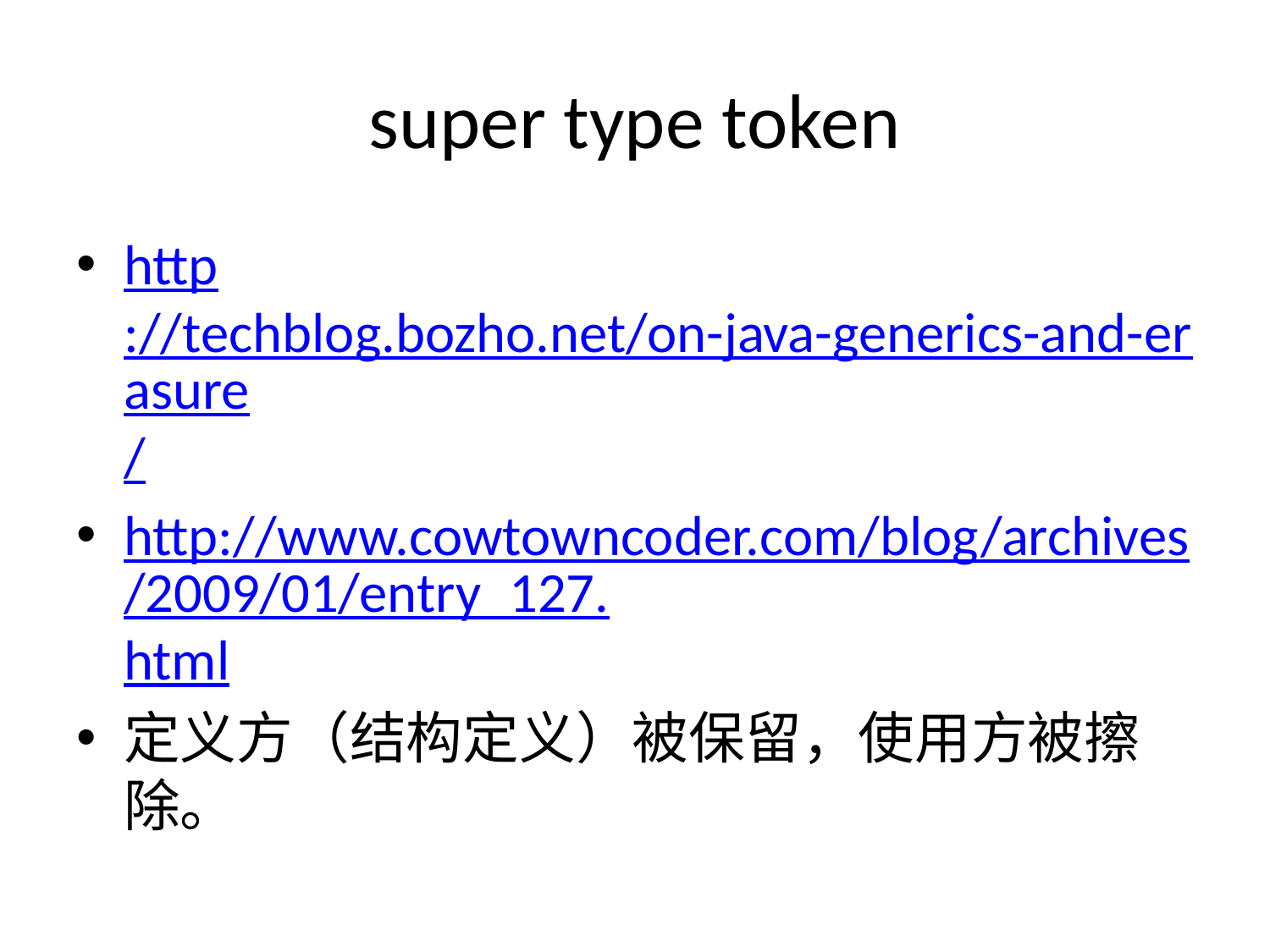

# super type token
http://techblog.bozho.net/on-java-generics-and-erasure/
http://www.cowtowncoder.com/blog/archives/2009/01/entry_127.html
定义方（结构定义）被保留，使用方被擦除。